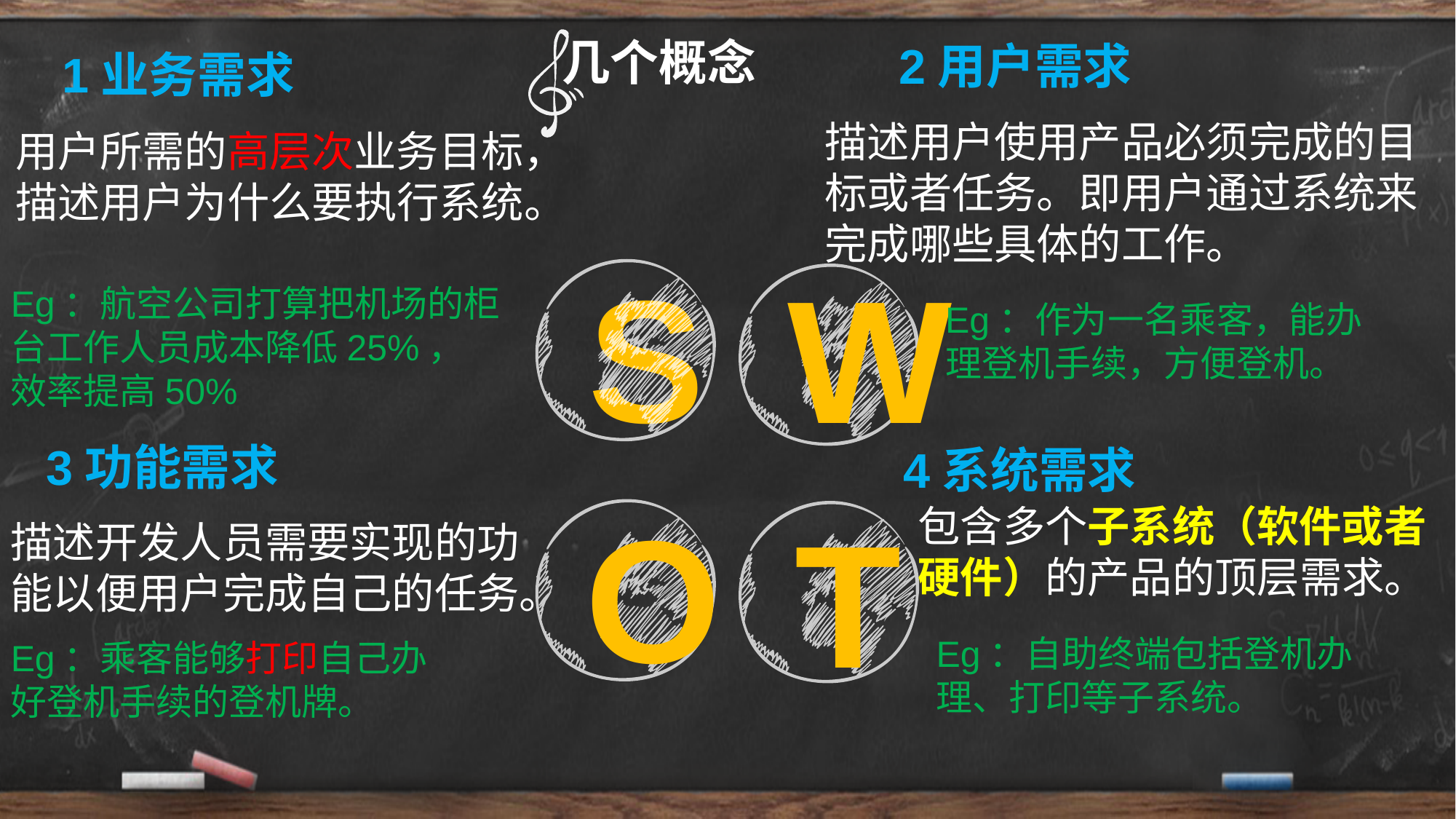

几个概念
2用户需求
1业务需求
描述用户使用产品必须完成的目标或者任务。即用户通过系统来完成哪些具体的工作。
用户所需的高层次业务目标，
描述用户为什么要执行系统。
S
W

Eg：航空公司打算把机场的柜台工作人员成本降低25%，效率提高50%
Eg：作为一名乘客，能办理登机手续，方便登机。
3功能需求
4系统需求
O
T
包含多个子系统（软件或者硬件）的产品的顶层需求。

描述开发人员需要实现的功能以便用户完成自己的任务。
Eg：自助终端包括登机办理、打印等子系统。
Eg：乘客能够打印自己办好登机手续的登机牌。